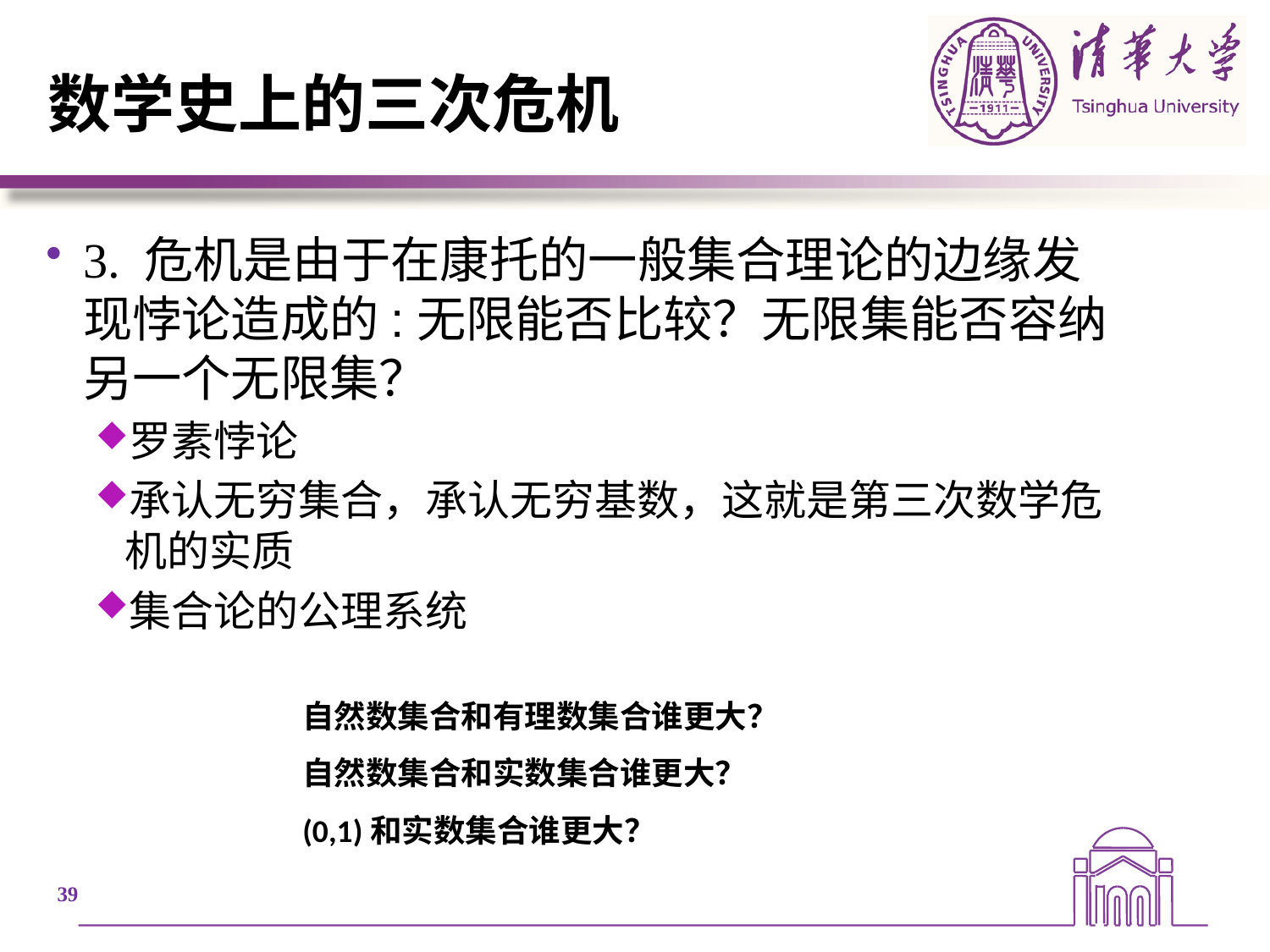

# 数学史上的三次危机
3. 危机是由于在康托的一般集合理论的边缘发现悖论造成的:无限能否比较？无限集能否容纳另一个无限集？
罗素悖论
承认无穷集合，承认无穷基数，这就是第三次数学危机的实质
集合论的公理系统
自然数集合和有理数集合谁更大？
自然数集合和实数集合谁更大？
(0,1)和实数集合谁更大？